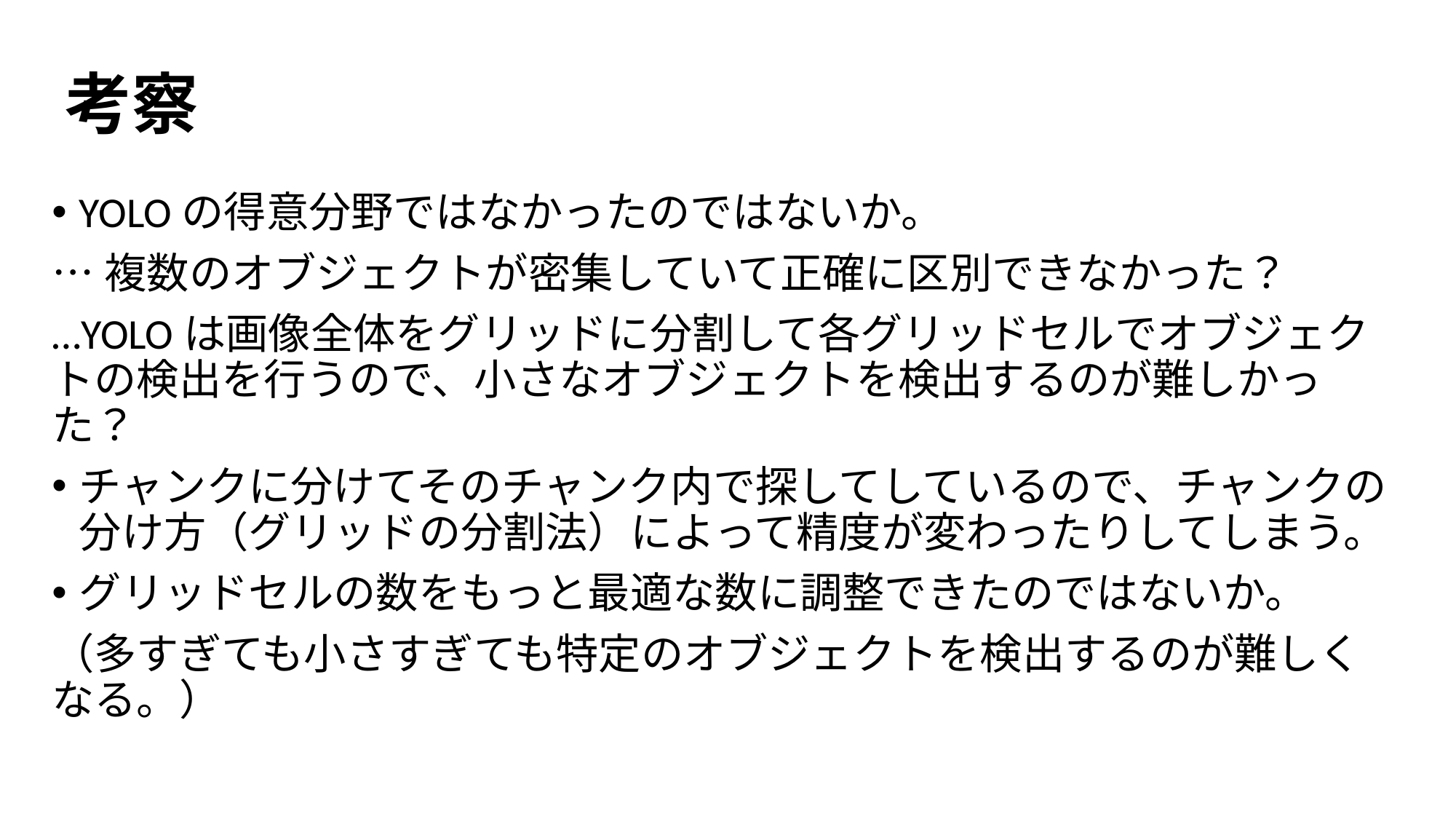

# 考察
YOLOの得意分野ではなかったのではないか。
…複数のオブジェクトが密集していて正確に区別できなかった？
…YOLOは画像全体をグリッドに分割して各グリッドセルでオブジェクトの検出を行うので、小さなオブジェクトを検出するのが難しかった？
チャンクに分けてそのチャンク内で探してしているので、チャンクの分け方（グリッドの分割法）によって精度が変わったりしてしまう。
グリッドセルの数をもっと最適な数に調整できたのではないか。
（多すぎても小さすぎても特定のオブジェクトを検出するのが難しくなる。）